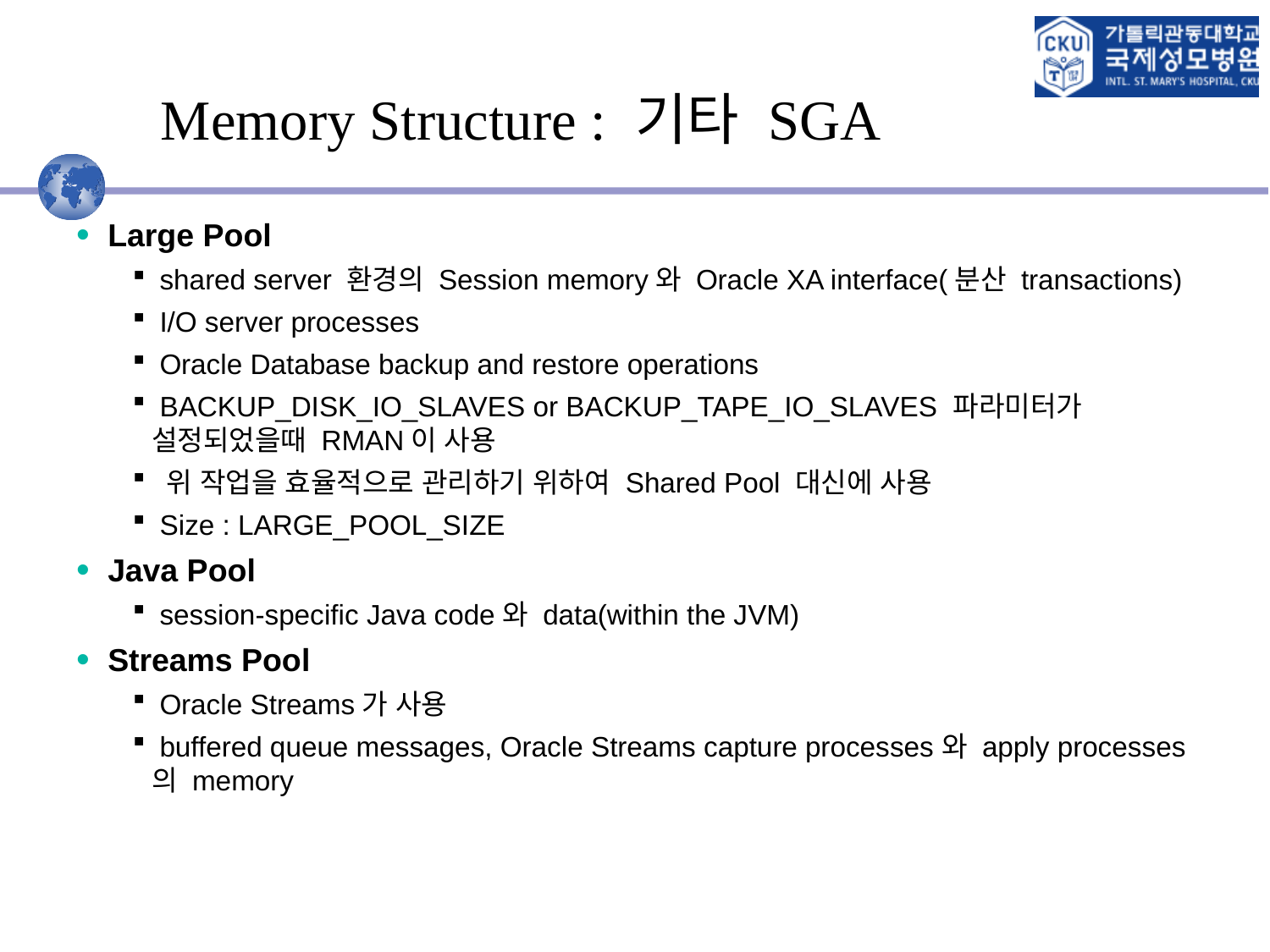

# Memory Structure : 기타 SGA
Large Pool
 shared server 환경의 Session memory와 Oracle XA interface(분산 transactions)
 I/O server processes
 Oracle Database backup and restore operations
 BACKUP_DISK_IO_SLAVES or BACKUP_TAPE_IO_SLAVES 파라미터가 설정되었을때 RMAN이 사용
 위 작업을 효율적으로 관리하기 위하여 Shared Pool 대신에 사용
 Size : LARGE_POOL_SIZE
Java Pool
 session-specific Java code와 data(within the JVM)
Streams Pool
 Oracle Streams가 사용
 buffered queue messages, Oracle Streams capture processes와 apply processes의 memory